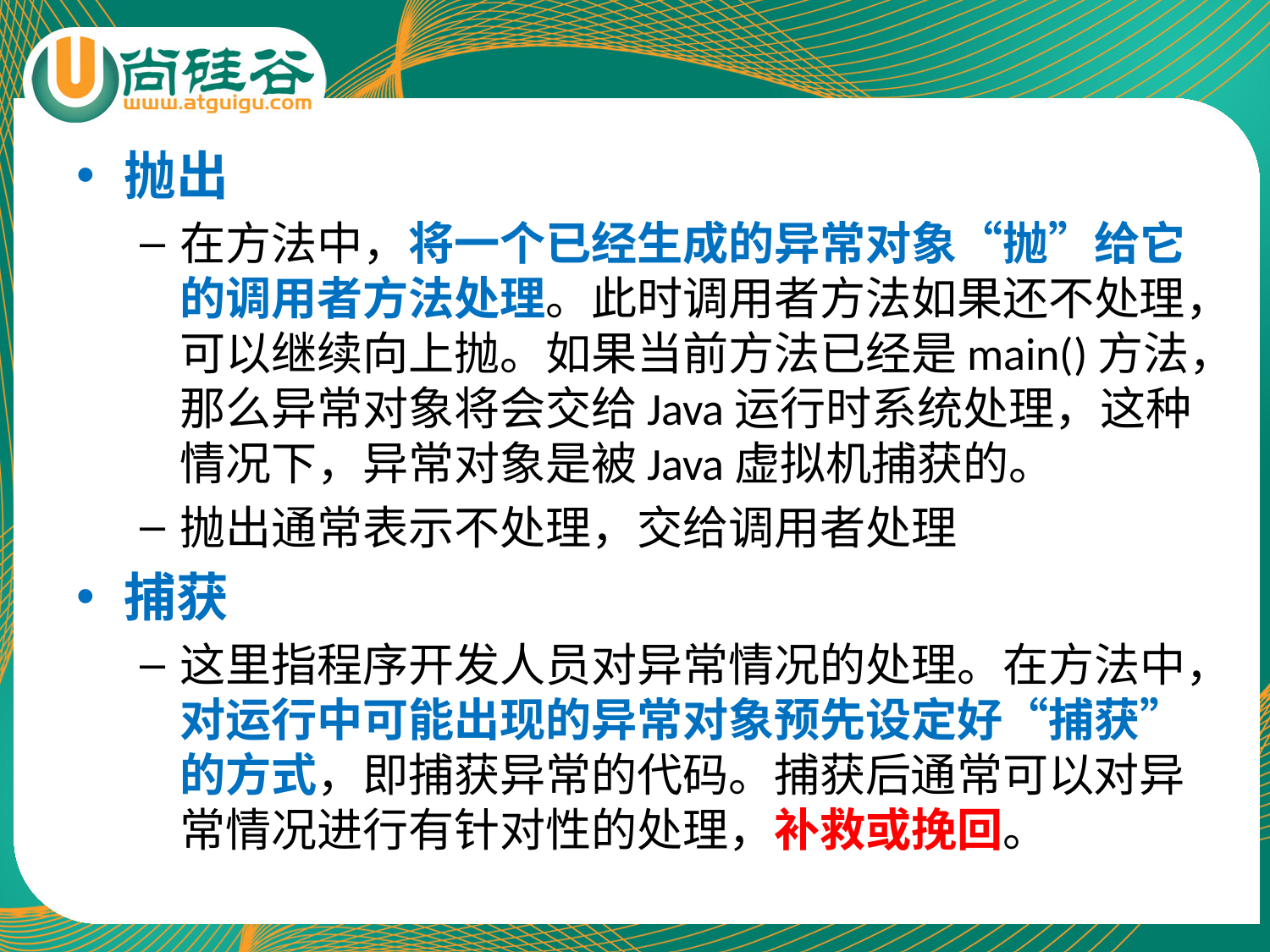

抛出
在方法中，将一个已经生成的异常对象“抛”给它的调用者方法处理。此时调用者方法如果还不处理，可以继续向上抛。如果当前方法已经是main()方法，那么异常对象将会交给Java运行时系统处理，这种情况下，异常对象是被Java虚拟机捕获的。
抛出通常表示不处理，交给调用者处理
捕获
这里指程序开发人员对异常情况的处理。在方法中，对运行中可能出现的异常对象预先设定好“捕获”的方式，即捕获异常的代码。捕获后通常可以对异常情况进行有针对性的处理，补救或挽回。